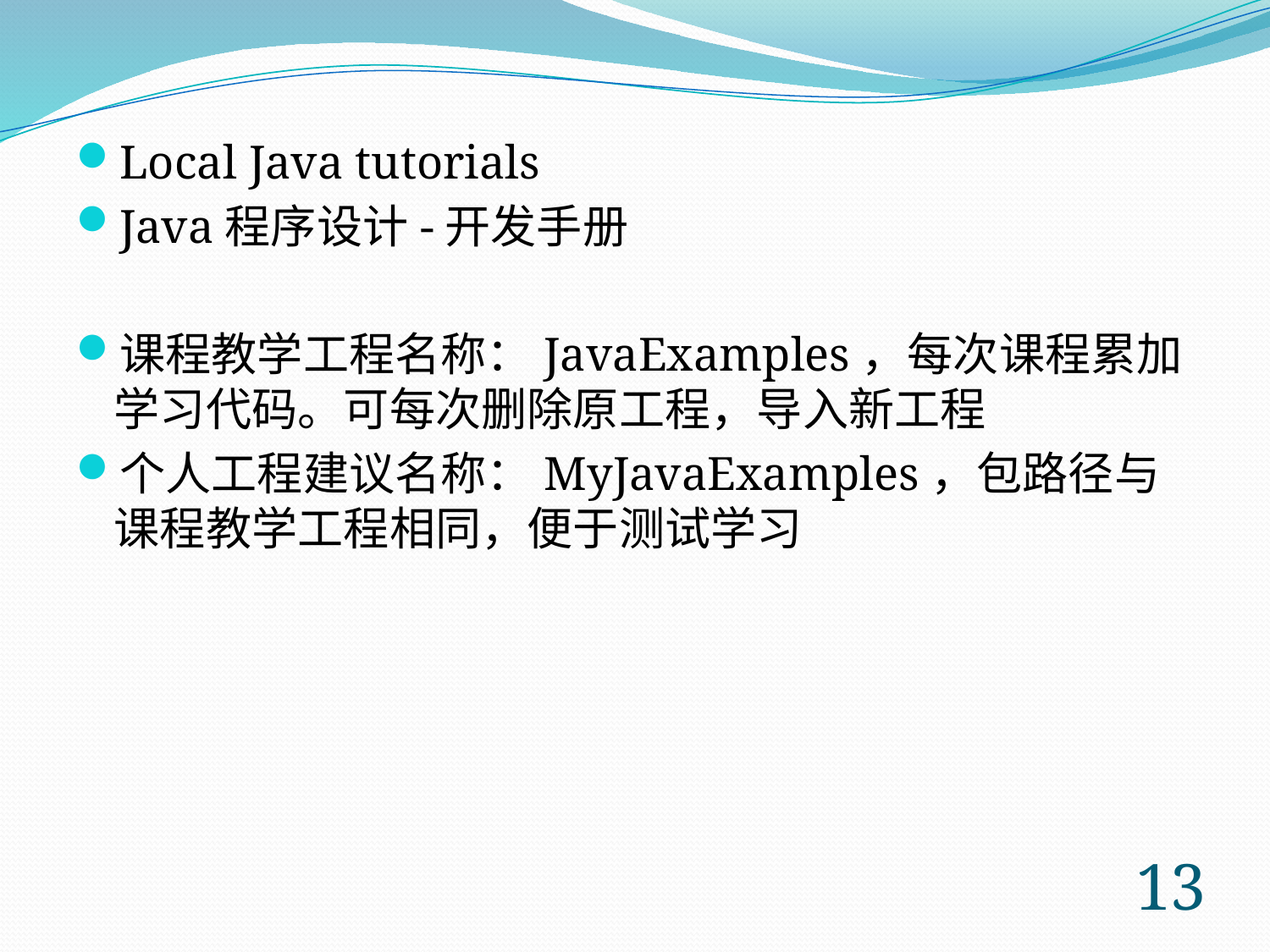

#
Local Java tutorials
Java程序设计-开发手册

课程教学工程名称：JavaExamples，每次课程累加学习代码。可每次删除原工程，导入新工程
个人工程建议名称：MyJavaExamples，包路径与课程教学工程相同，便于测试学习

13